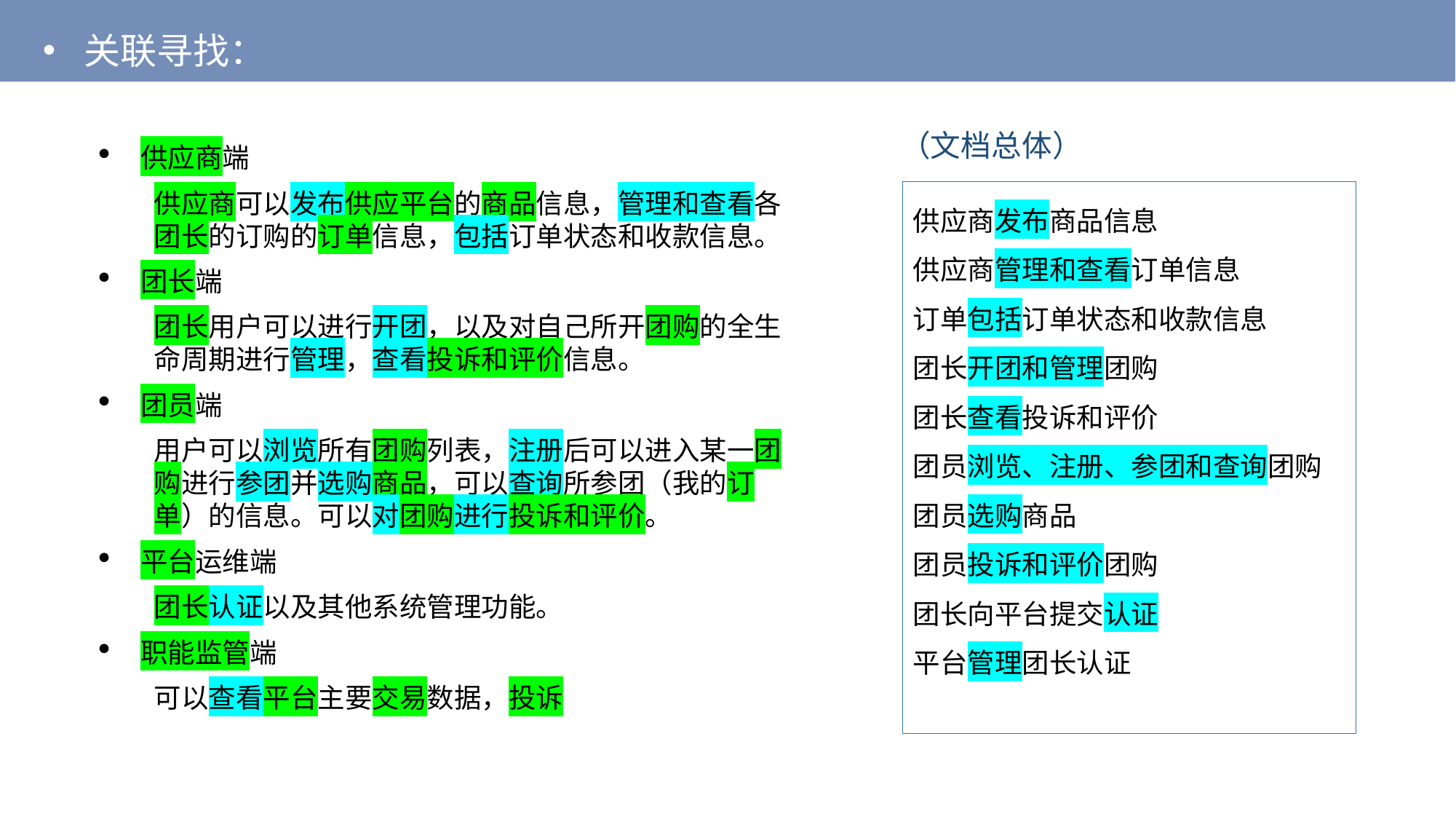

关联寻找：
（文档总体）
供应商端
供应商可以发布供应平台的商品信息，管理和查看各团长的订购的订单信息，包括订单状态和收款信息。
团长端
团长用户可以进行开团，以及对自己所开团购的全生命周期进行管理，查看投诉和评价信息。
团员端
用户可以浏览所有团购列表，注册后可以进入某一团购进行参团并选购商品，可以查询所参团（我的订单）的信息。可以对团购进行投诉和评价。
平台运维端
团长认证以及其他系统管理功能。
职能监管端
可以查看平台主要交易数据，投诉
供应商发布商品信息
供应商管理和查看订单信息
订单包括订单状态和收款信息
团长开团和管理团购
团长查看投诉和评价
团员浏览、注册、参团和查询团购
团员选购商品
团员投诉和评价团购
团长向平台提交认证
平台管理团长认证